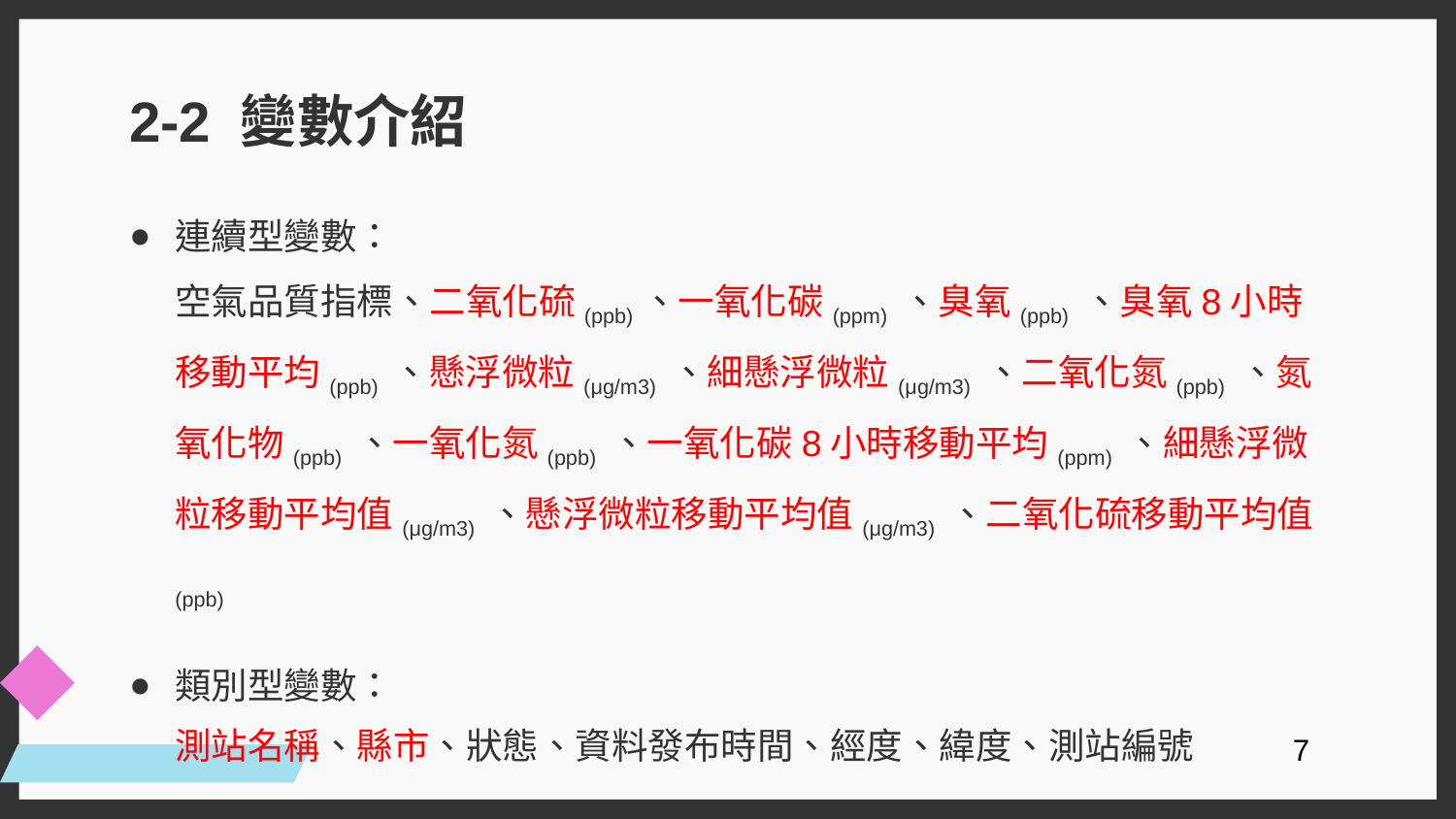

# 2-2 變數介紹
連續型變數：
空氣品質指標、二氧化硫(ppb)、一氧化碳(ppm) 、臭氧(ppb) 、臭氧8小時移動平均(ppb) 、懸浮微粒(μg/m3) 、細懸浮微粒(μg/m3) 、二氧化氮(ppb) 、氮氧化物(ppb) 、一氧化氮(ppb) 、一氧化碳8小時移動平均(ppm) 、細懸浮微粒移動平均值(μg/m3) 、懸浮微粒移動平均值(μg/m3) 、二氧化硫移動平均值(ppb)
類別型變數：
測站名稱、縣市、狀態、資料發布時間、經度、緯度、測站編號